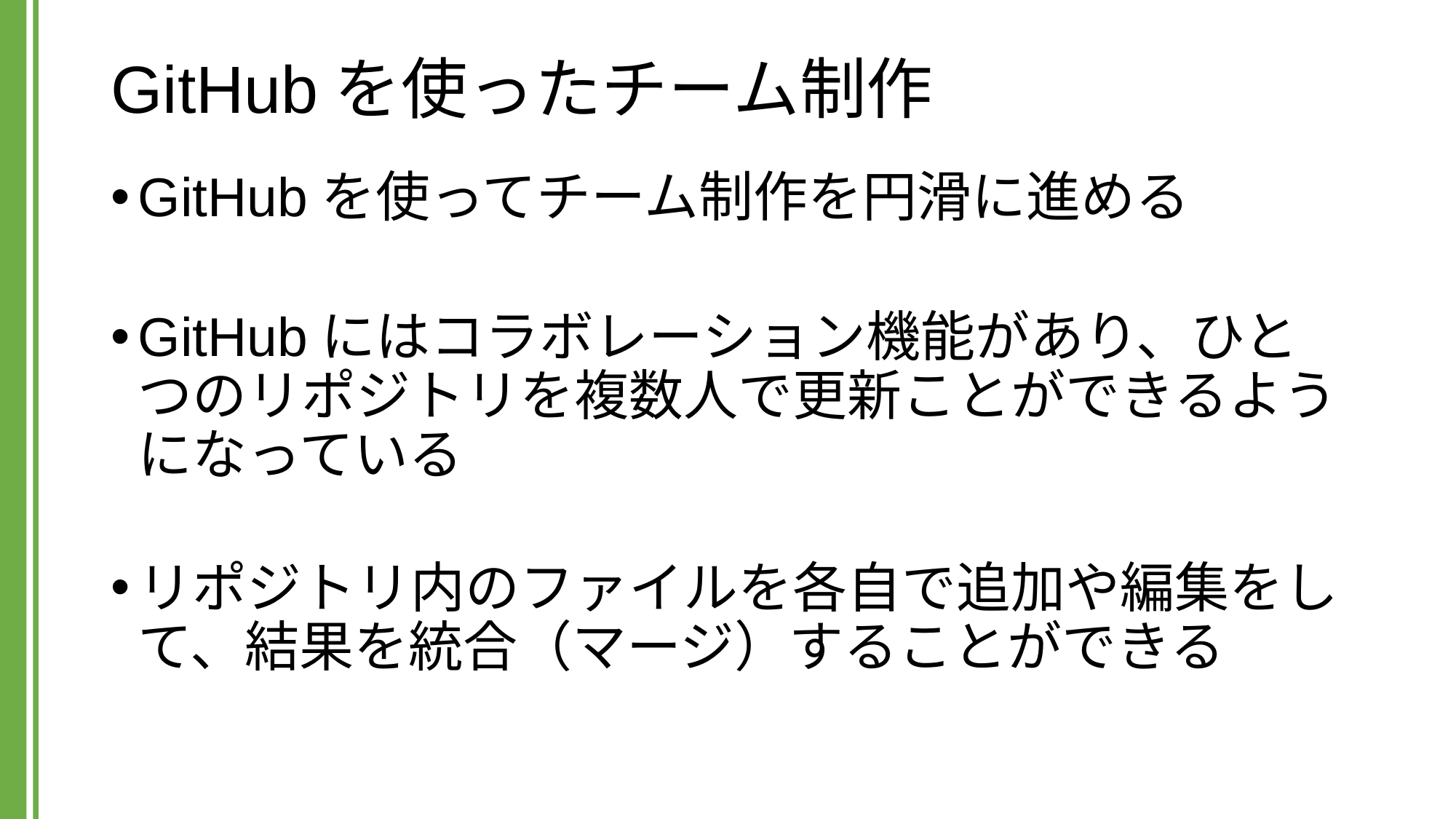

# GitHubを使ったチーム制作
GitHubを使ってチーム制作を円滑に進める
GitHubにはコラボレーション機能があり、ひとつのリポジトリを複数人で更新ことができるようになっている
リポジトリ内のファイルを各自で追加や編集をして、結果を統合（マージ）することができる